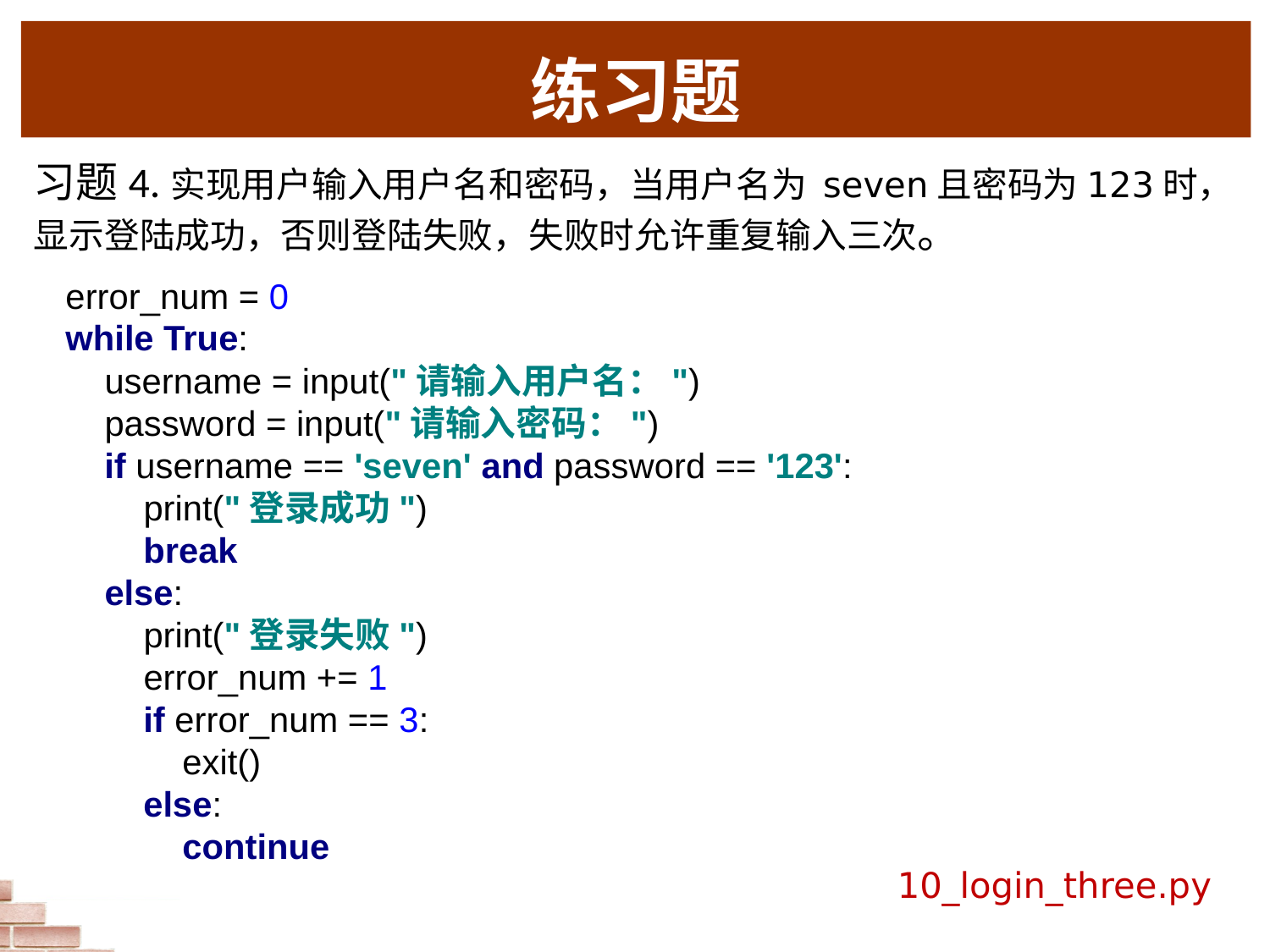

# 练习题
习题4.实现用户输入用户名和密码，当用户名为 seven且密码为123时，显示登陆成功，否则登陆失败，失败时允许重复输入三次。
error_num = 0
while True:
    username = input("请输入用户名：")
    password = input("请输入密码：")
    if username == 'seven' and password == '123':
        print("登录成功")
        break
    else:
        print("登录失败")
        error_num += 1
        if error_num == 3:
            exit()
        else:
            continue
10_login_three.py